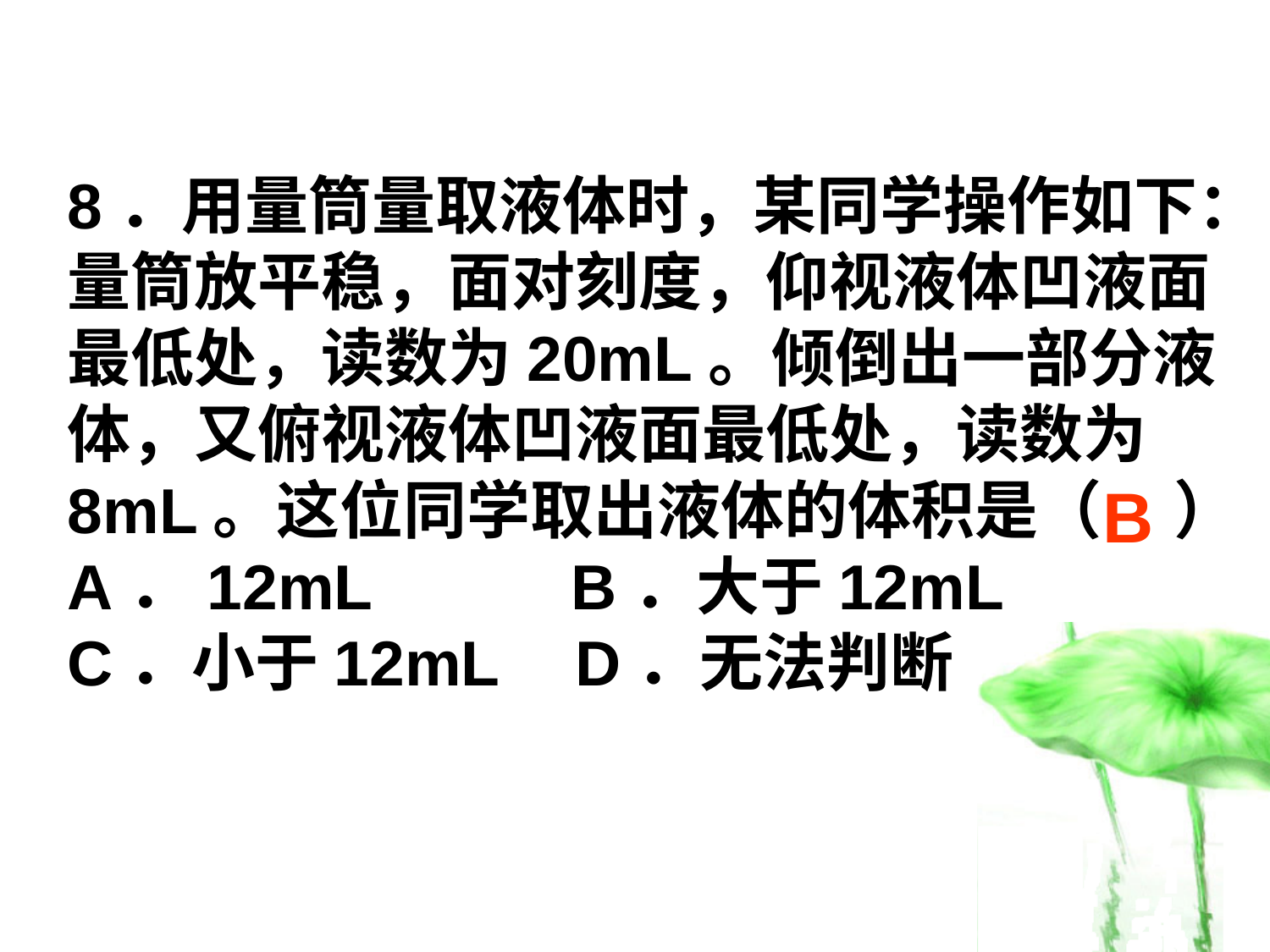

8．用量筒量取液体时，某同学操作如下：量筒放平稳，面对刻度，仰视液体凹液面最低处，读数为20mL。倾倒出一部分液体，又俯视液体凹液面最低处，读数为8mL。这位同学取出液体的体积是（     ）
A．12mL	       B．大于12mL
C．小于12mL	D．无法判断
B